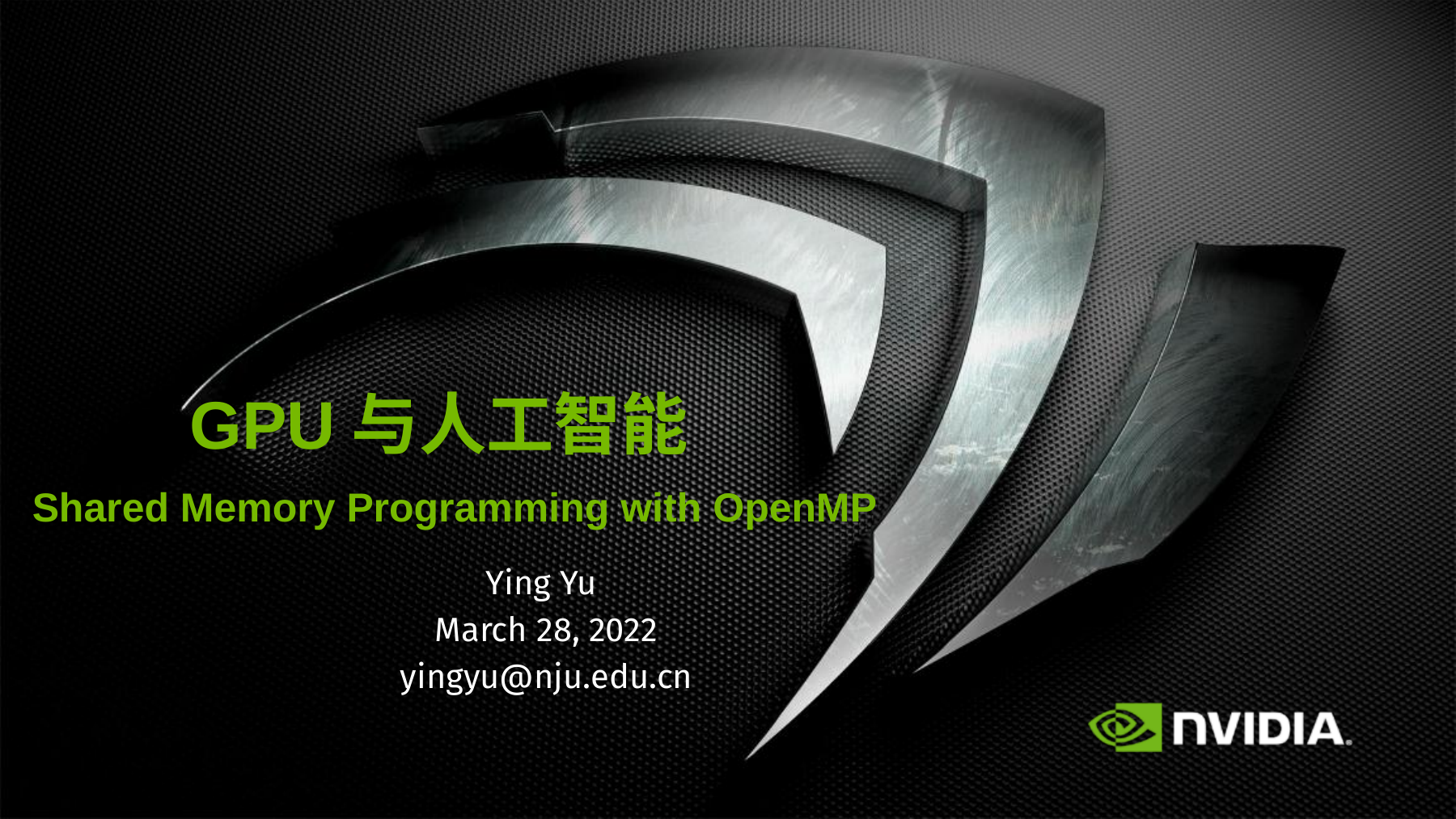

# GPU与人工智能 Shared Memory Programming with OpenMP
Ying Yu
March 28, 2022
yingyu@nju.edu.cn